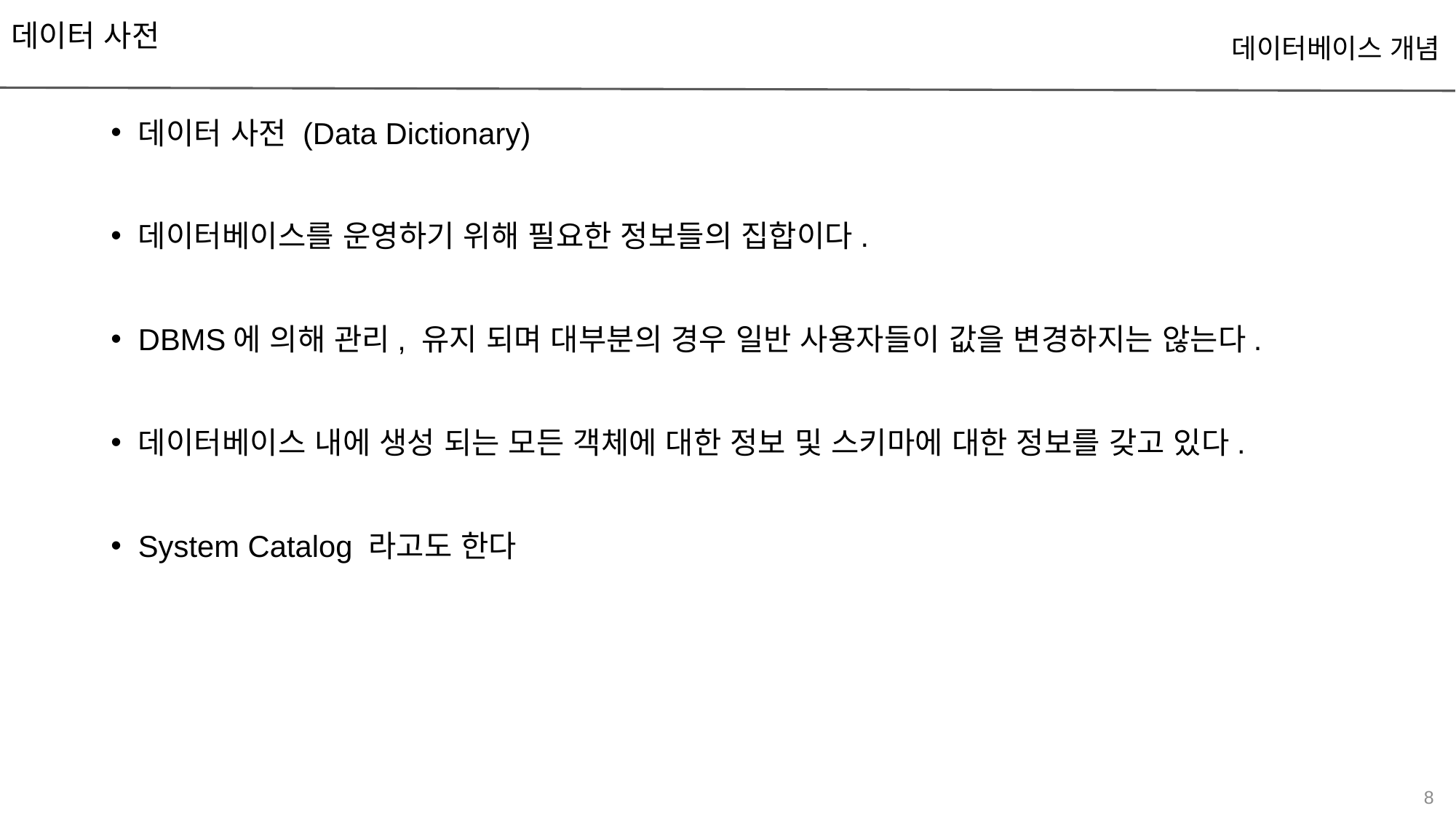

# 데이터 사전
데이터베이스 개념
데이터 사전 (Data Dictionary)

데이터베이스를 운영하기 위해 필요한 정보들의 집합이다.

DBMS에 의해 관리, 유지 되며 대부분의 경우 일반 사용자들이 값을 변경하지는 않는다.

데이터베이스 내에 생성 되는 모든 객체에 대한 정보 및 스키마에 대한 정보를 갖고 있다.

System Catalog 라고도 한다
8